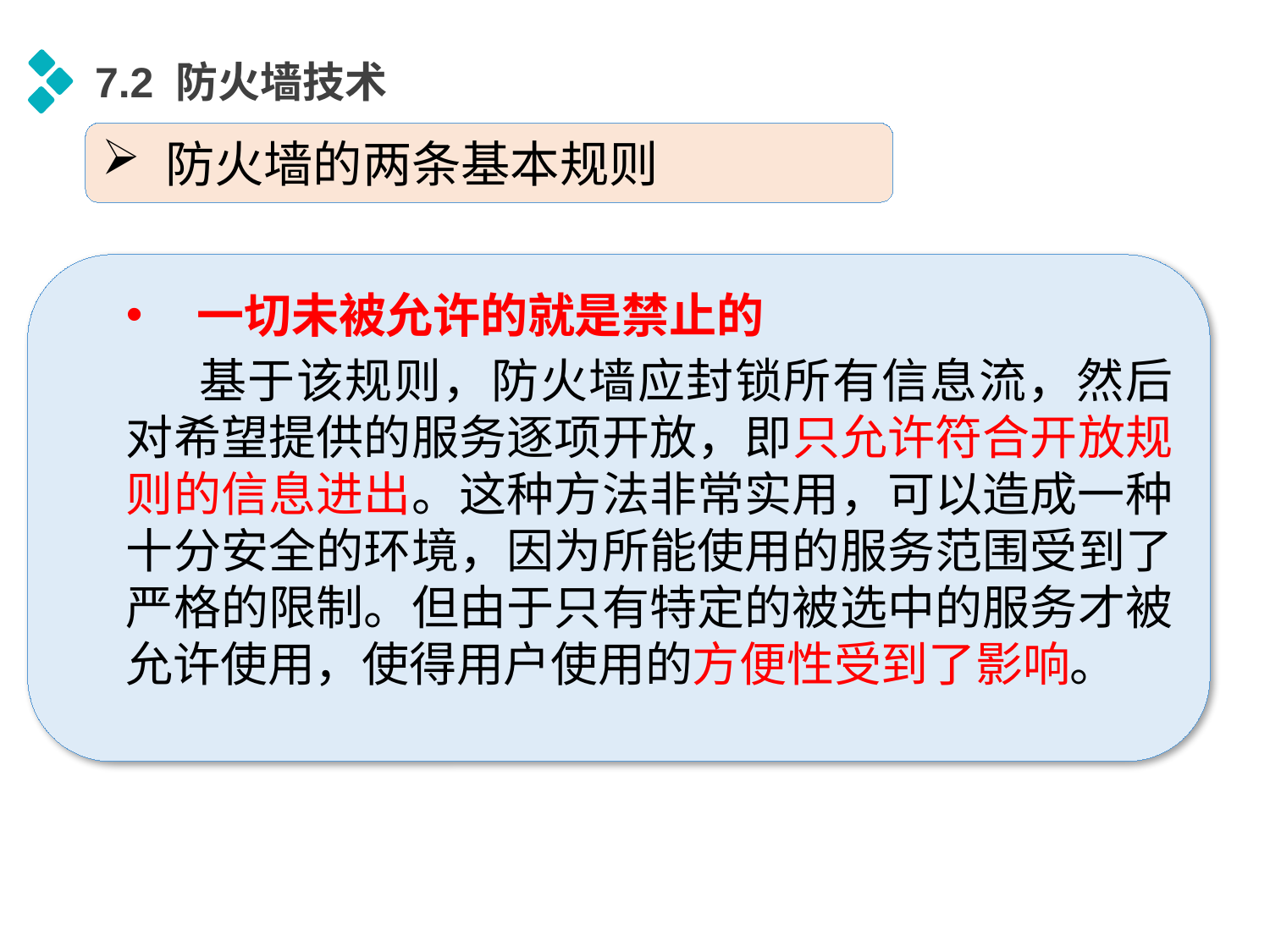

7.2 防火墙技术

防火墙的两条基本规则
一切未被允许的就是禁止的
     基于该规则，防火墙应封锁所有信息流，然后对希望提供的服务逐项开放，即只允许符合开放规则的信息进出。这种方法非常实用，可以造成一种十分安全的环境，因为所能使用的服务范围受到了严格的限制。但由于只有特定的被选中的服务才被允许使用，使得用户使用的方便性受到了影响。